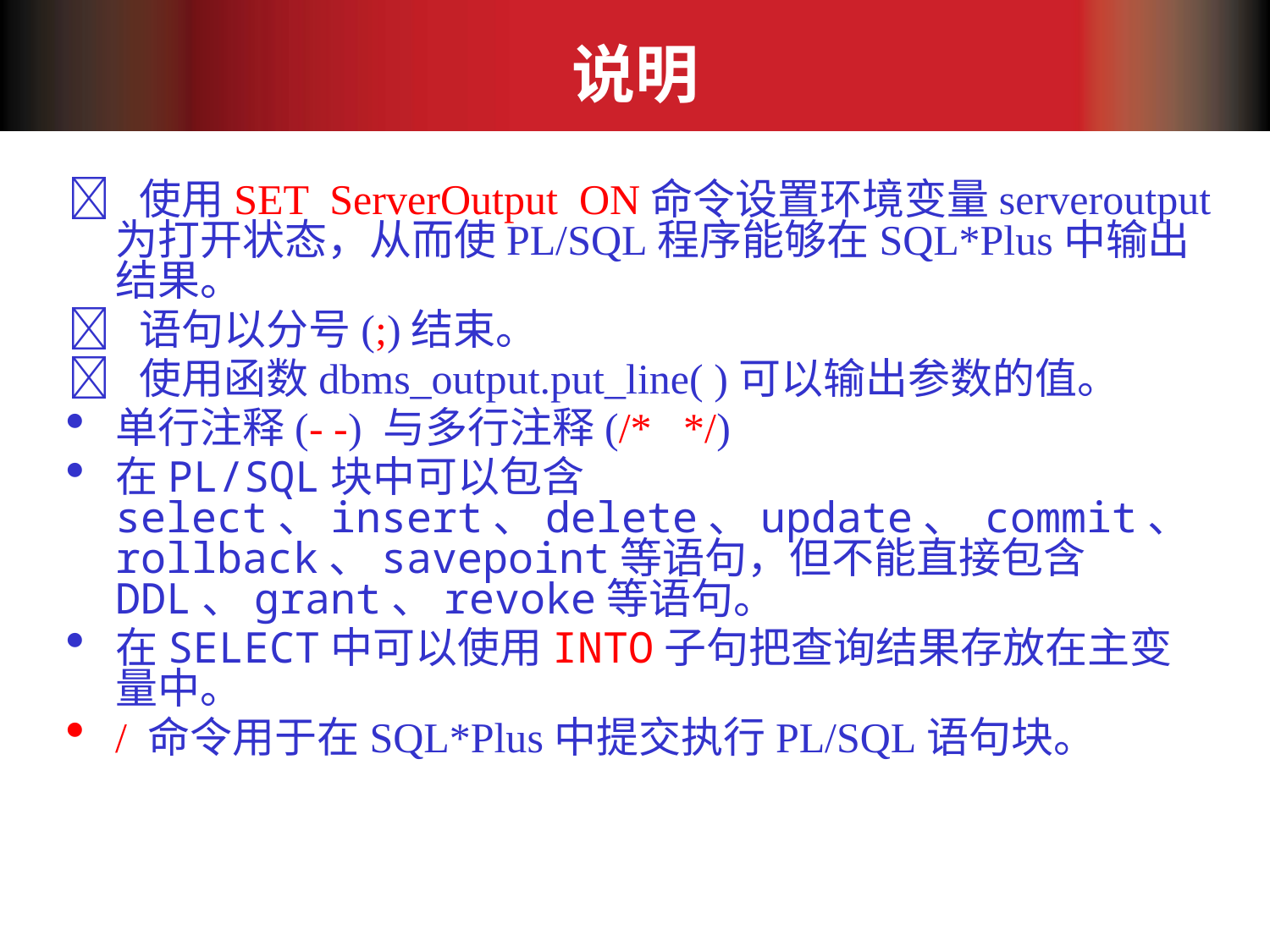

# 说明
•  使用SET  ServerOutput  ON命令设置环境变量serveroutput为打开状态，从而使PL/SQL程序能够在SQL*Plus中输出结果。
•  语句以分号(;)结束。
•  使用函数dbms_output.put_line( )可以输出参数的值。
单行注释(- -) 与多行注释(/*   */)
在PL/SQL块中可以包含select、insert、delete、update、 commit、rollback、savepoint等语句，但不能直接包含DDL、grant、revoke等语句。
在SELECT中可以使用INTO子句把查询结果存放在主变量中。
/ 命令用于在SQL*Plus中提交执行PL/SQL语句块。